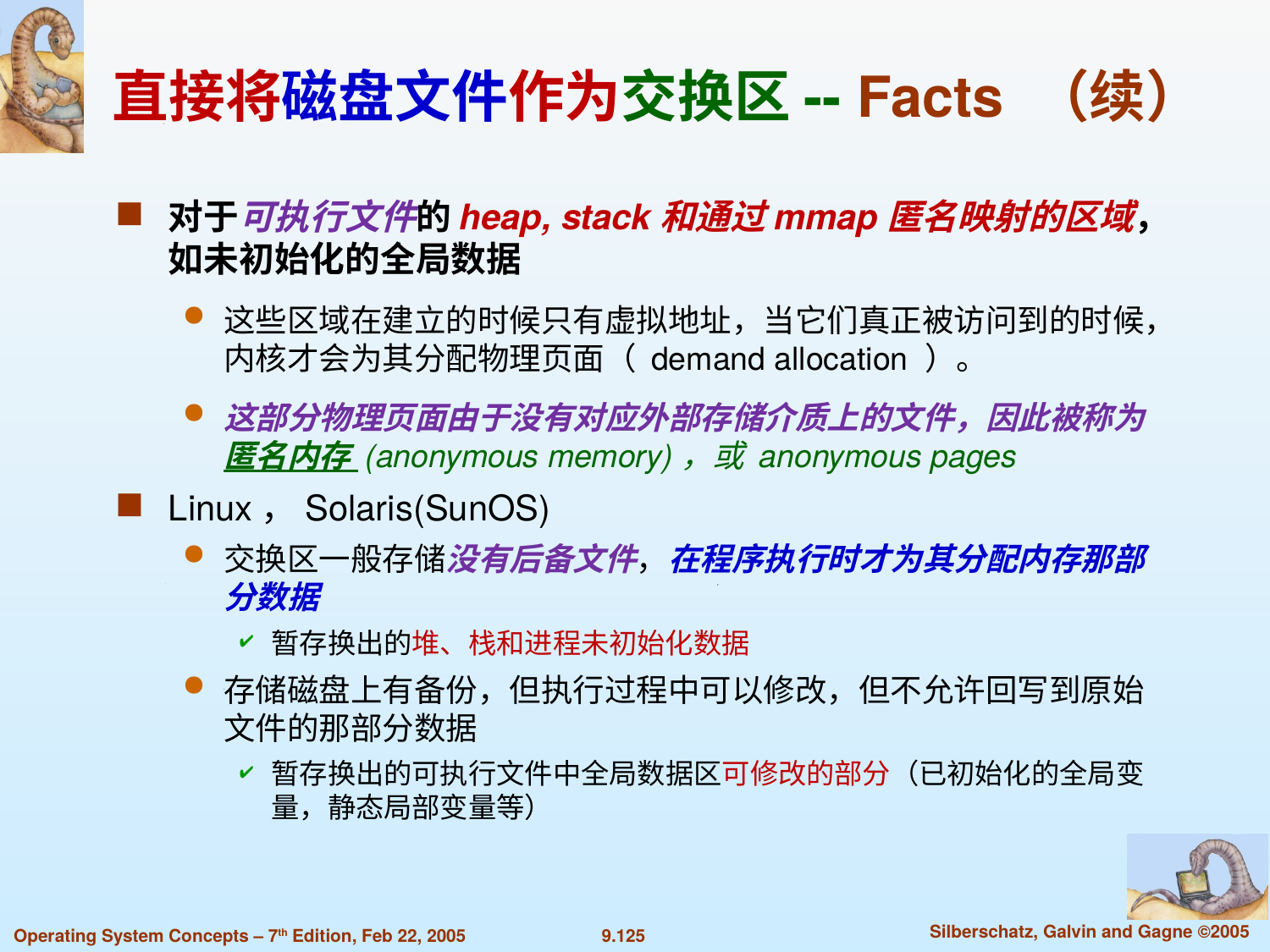

直接将磁盘文件作为交换区-- Facts （续）
对于可执行文件的heap, stack和通过mmap匿名映射的区域，如未初始化的全局数据
这些区域在建立的时候只有虚拟地址，当它们真正被访问到的时候，内核才会为其分配物理页面（ demand allocation ）。
这部分物理页面由于没有对应外部存储介质上的文件，因此被称为 匿名内存 (anonymous memory)，或 anonymous pages
Linux，Solaris(SunOS)
交换区一般存储没有后备文件，在程序执行时才为其分配内存那部分数据
暂存换出的堆、栈和进程未初始化数据
存储磁盘上有备份，但执行过程中可以修改，但不允许回写到原始文件的那部分数据
暂存换出的可执行文件中全局数据区可修改的部分（已初始化的全局变量，静态局部变量等）